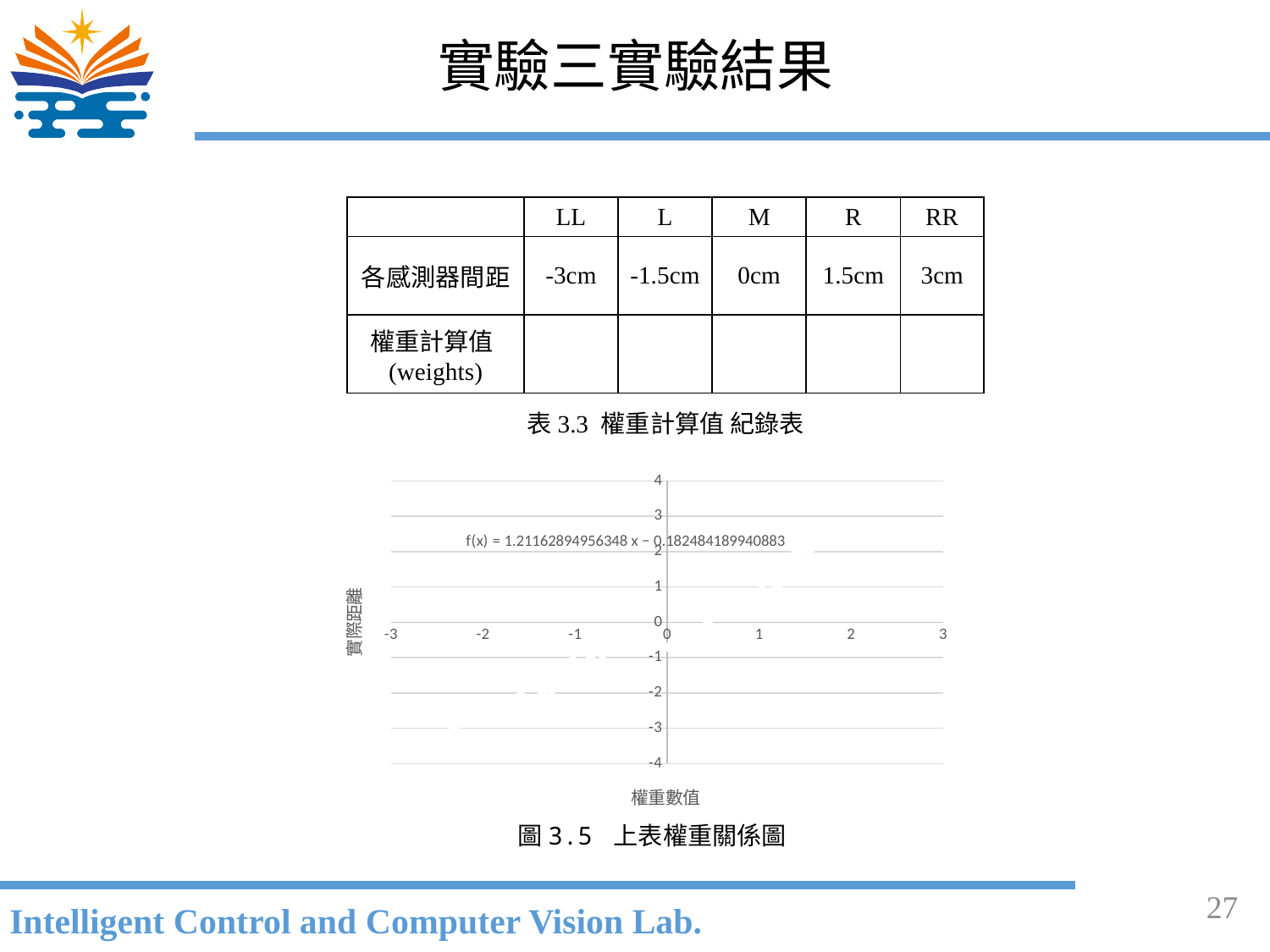

# 實驗三實驗結果
|  | LL | L | M | R | RR |
| --- | --- | --- | --- | --- | --- |
| 各感測器間距 | -3cm | -1.5cm | 0cm | 1.5cm | 3cm |
| 權重計算值(weights) |  |  |  |  |  |
表3.3 權重計算值 紀錄表

### Chart

| Category |  |
|---|---|
圖3.5 上表權重關係圖
27